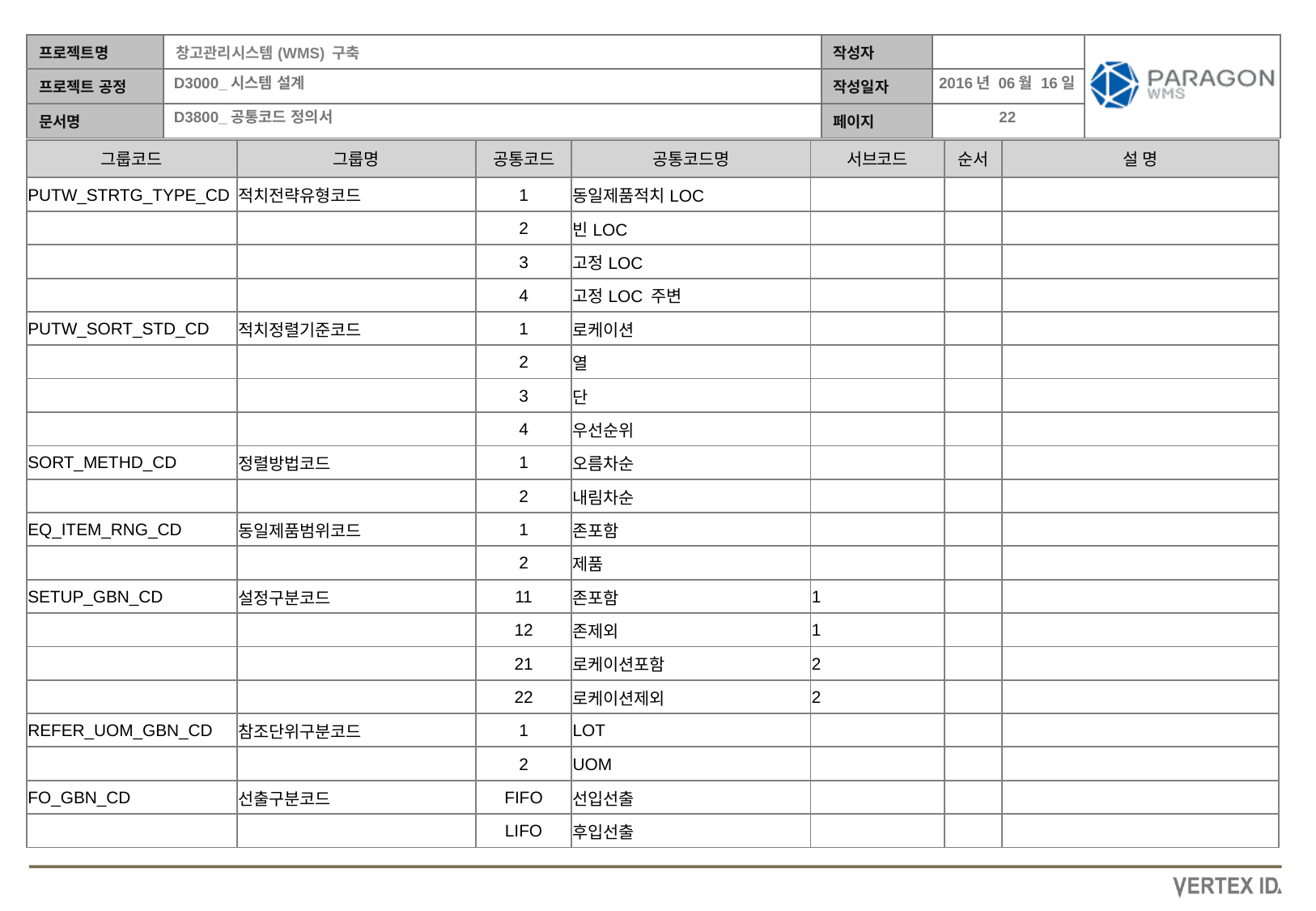

2016년 06월 16일
| 그룹코드 | 그룹명 | 공통코드 | 공통코드명 | 서브코드 | 순서 | 설 명 |
| --- | --- | --- | --- | --- | --- | --- |
| PUTW\_STRTG\_TYPE\_CD | 적치전략유형코드 | 1 | 동일제품적치LOC |  |  |  |
| --- | --- | --- | --- | --- | --- | --- |
|  |  | 2 | 빈LOC |  |  |  |
|  |  | 3 | 고정LOC |  |  |  |
|  |  | 4 | 고정LOC 주변 |  |  |  |
| PUTW\_SORT\_STD\_CD | 적치정렬기준코드 | 1 | 로케이션 |  |  |  |
|  |  | 2 | 열 |  |  |  |
|  |  | 3 | 단 |  |  |  |
|  |  | 4 | 우선순위 |  |  |  |
| SORT\_METHD\_CD | 정렬방법코드 | 1 | 오름차순 |  |  |  |
|  |  | 2 | 내림차순 |  |  |  |
| EQ\_ITEM\_RNG\_CD | 동일제품범위코드 | 1 | 존포함 |  |  |  |
|  |  | 2 | 제품 |  |  |  |
| SETUP\_GBN\_CD | 설정구분코드 | 11 | 존포함 | 1 |  |  |
|  |  | 12 | 존제외 | 1 |  |  |
|  |  | 21 | 로케이션포함 | 2 |  |  |
|  |  | 22 | 로케이션제외 | 2 |  |  |
| REFER\_UOM\_GBN\_CD | 참조단위구분코드 | 1 | LOT |  |  |  |
|  |  | 2 | UOM |  |  |  |
| FO\_GBN\_CD | 선출구분코드 | FIFO | 선입선출 |  |  |  |
|  |  | LIFO | 후입선출 |  |  |  |